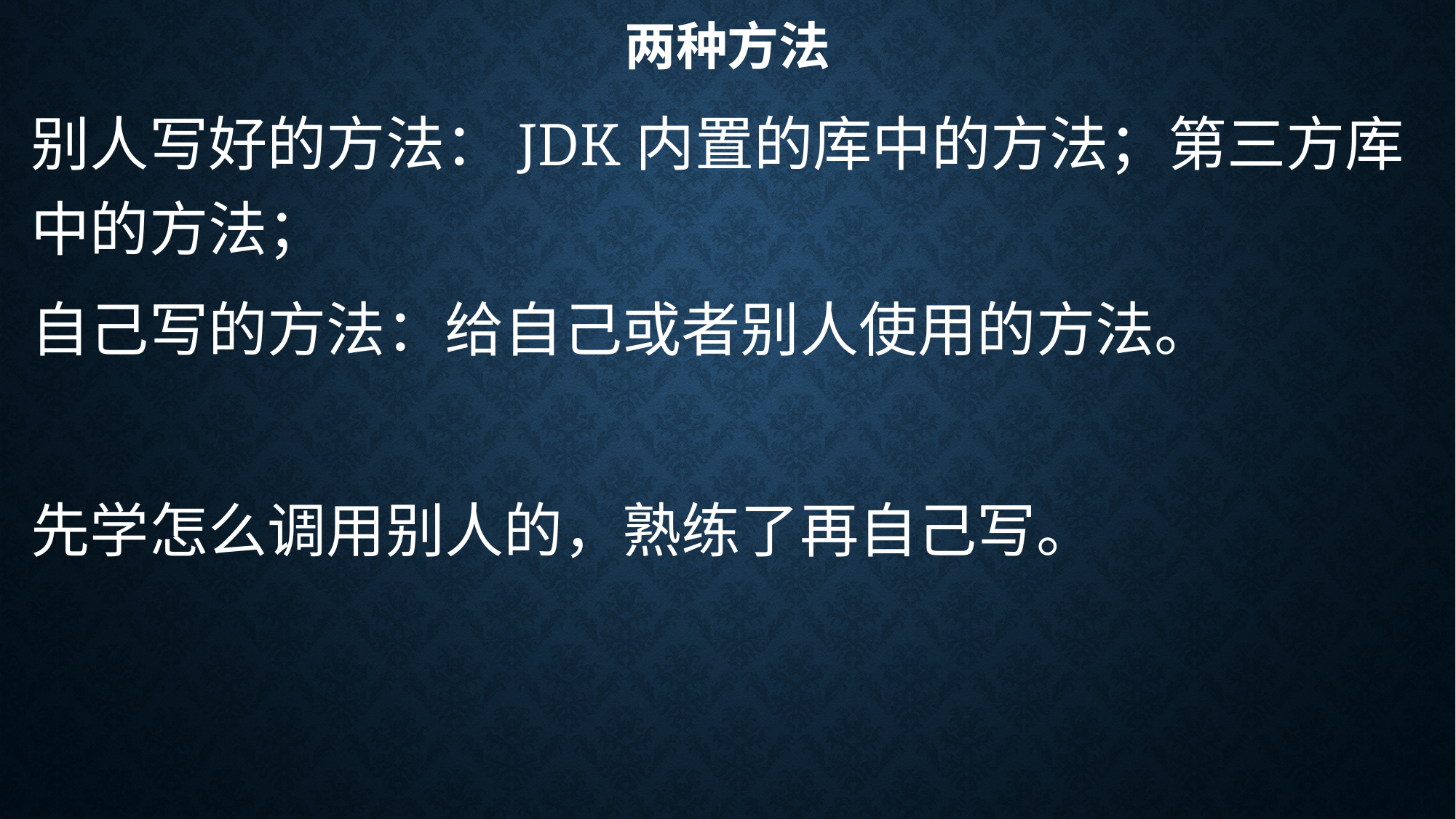

# 两种方法
别人写好的方法：JDK内置的库中的方法；第三方库中的方法；
自己写的方法：给自己或者别人使用的方法。

先学怎么调用别人的，熟练了再自己写。